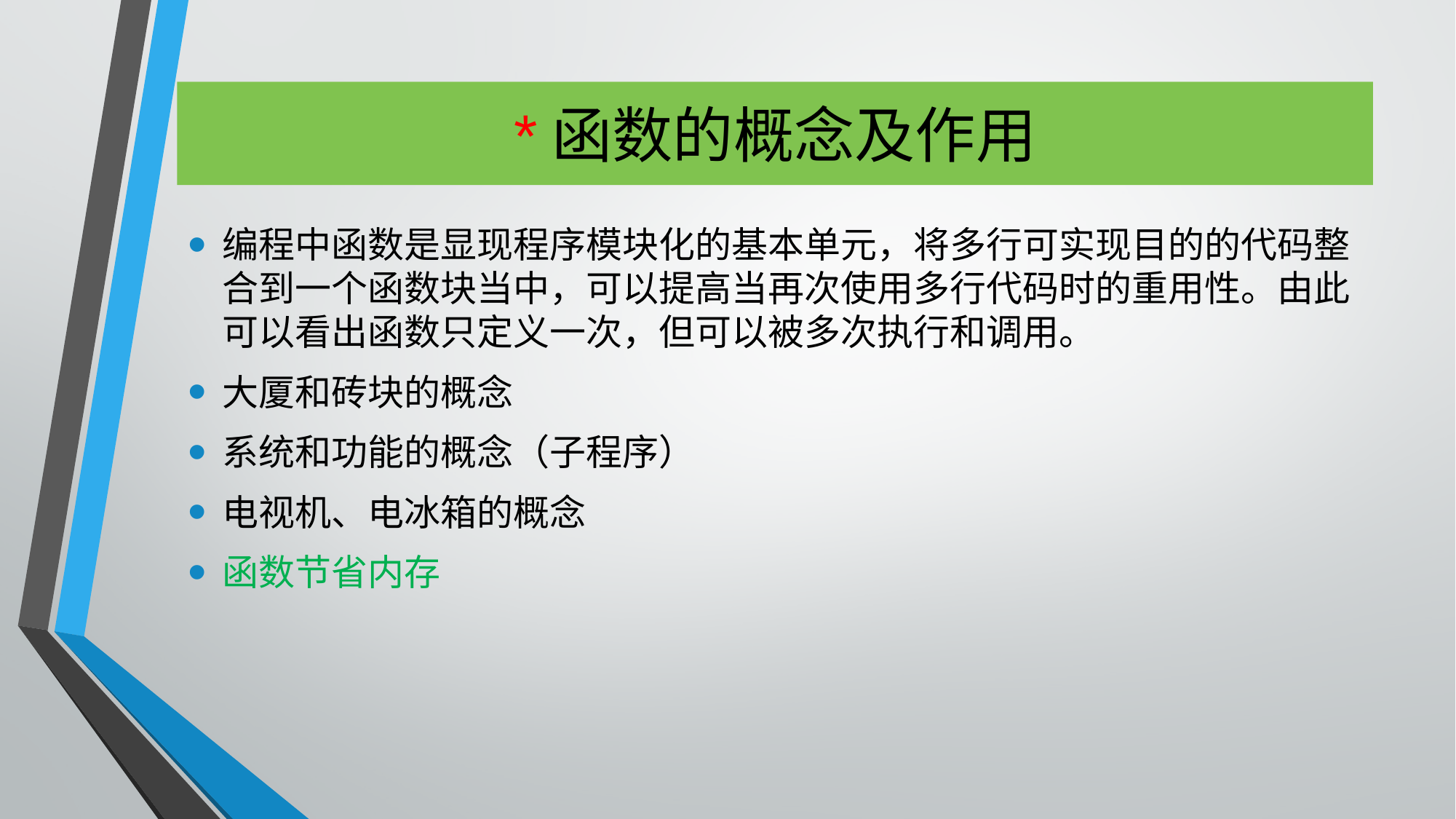

# *函数的概念及作用
编程中函数是显现程序模块化的基本单元，将多行可实现目的的代码整合到一个函数块当中，可以提高当再次使用多行代码时的重用性。由此可以看出函数只定义一次，但可以被多次执行和调用。
大厦和砖块的概念
系统和功能的概念（子程序）
电视机、电冰箱的概念
函数节省内存